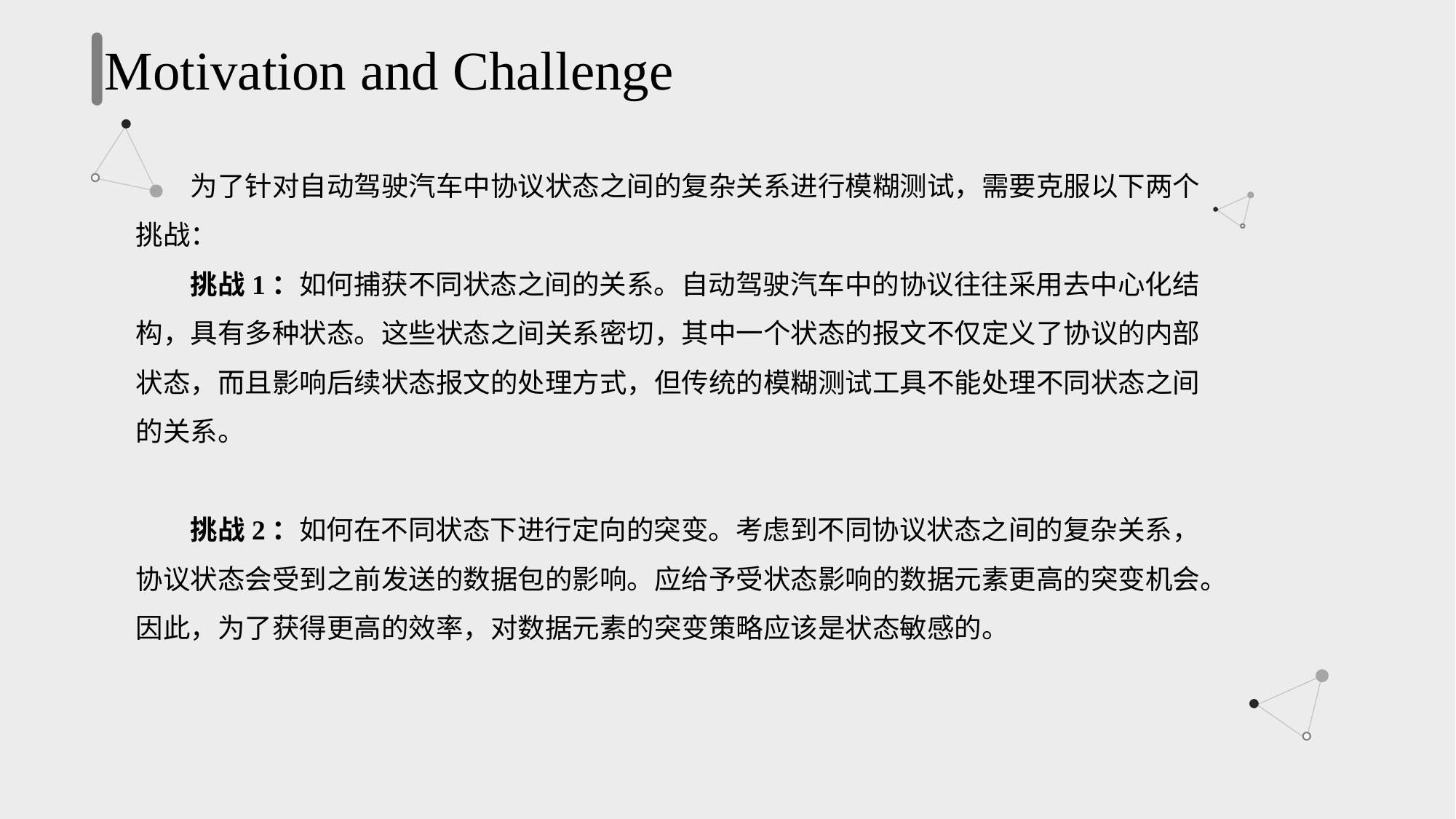

Motivation and Challenge

为了针对自动驾驶汽车中协议状态之间的复杂关系进行模糊测试，需要克服以下两个挑战：
挑战1：如何捕获不同状态之间的关系。自动驾驶汽车中的协议往往采用去中心化结构，具有多种状态。这些状态之间关系密切，其中一个状态的报文不仅定义了协议的内部状态，而且影响后续状态报文的处理方式，但传统的模糊测试工具不能处理不同状态之间的关系。

挑战2：如何在不同状态下进行定向的突变。考虑到不同协议状态之间的复杂关系，协议状态会受到之前发送的数据包的影响。应给予受状态影响的数据元素更高的突变机会。因此，为了获得更高的效率，对数据元素的突变策略应该是状态敏感的。